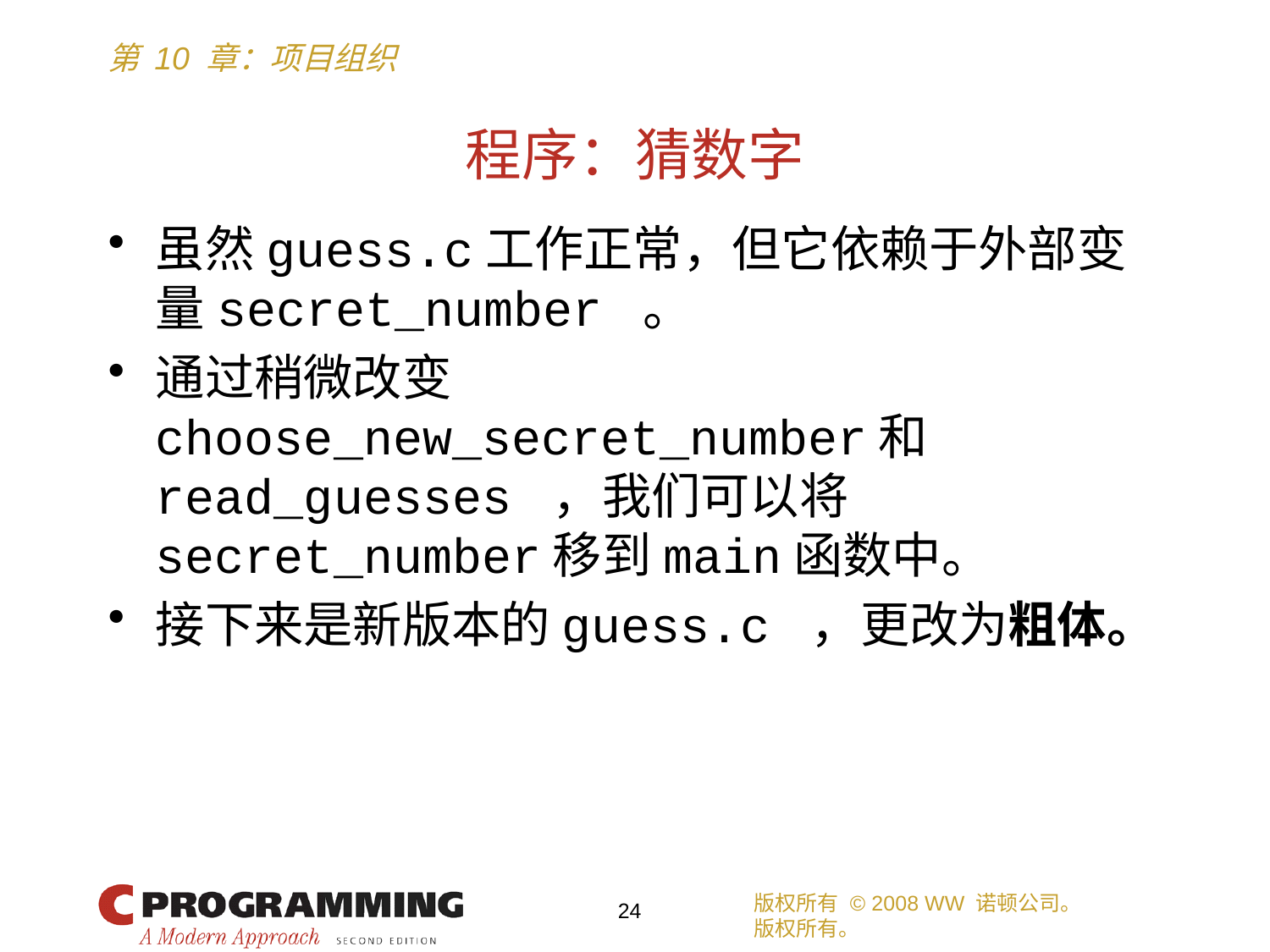

# 程序：猜数字
虽然guess.c工作正常，但它依赖于外部变量secret_number 。
通过稍微改变choose_new_secret_number和read_guesses ，我们可以将secret_number移到main函数中。
接下来是新版本的guess.c ，更改为粗体。
版权所有 © 2008 WW 诺顿公司。
版权所有。
24